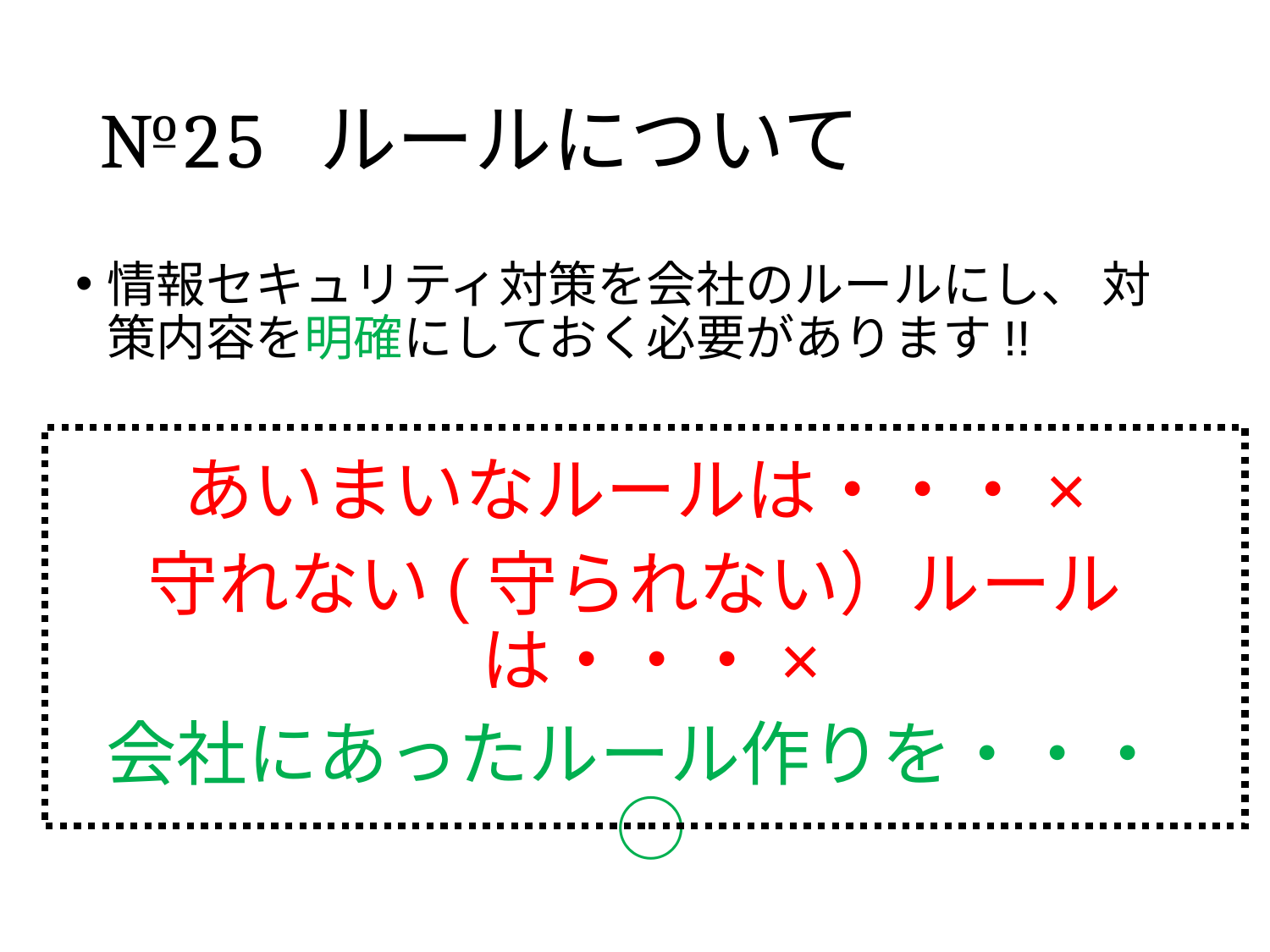

# №25  ルールについて
情報セキュリティ対策を会社のルールにし、 対策内容を明確にしておく必要があります!!

あいまいなルールは・・・×
守れない(守られない）ルールは・・・×
会社にあったルール作りを・・・○